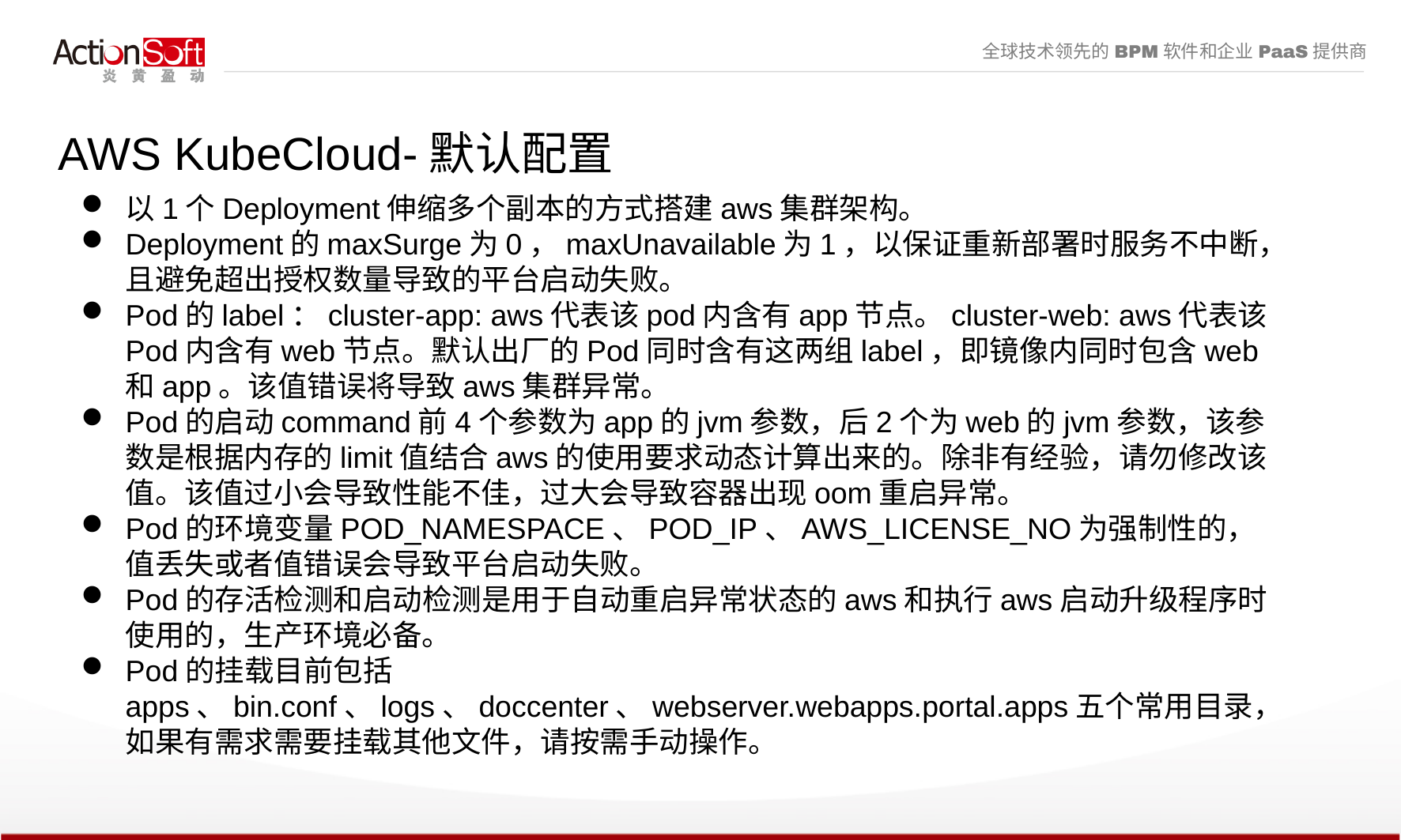

# AWS KubeCloud-默认配置
以1个Deployment伸缩多个副本的方式搭建aws集群架构。
Deployment的maxSurge为0，maxUnavailable为1，以保证重新部署时服务不中断，且避免超出授权数量导致的平台启动失败。
Pod的label：cluster-app: aws代表该pod内含有app节点。cluster-web: aws代表该Pod内含有web节点。默认出厂的Pod同时含有这两组label，即镜像内同时包含web和app。该值错误将导致aws集群异常。
Pod的启动command前4个参数为app的jvm参数，后2个为web的jvm参数，该参数是根据内存的limit值结合aws的使用要求动态计算出来的。除非有经验，请勿修改该值。该值过小会导致性能不佳，过大会导致容器出现oom重启异常。
Pod的环境变量POD_NAMESPACE、POD_IP、AWS_LICENSE_NO为强制性的，值丢失或者值错误会导致平台启动失败。
Pod的存活检测和启动检测是用于自动重启异常状态的aws和执行aws启动升级程序时使用的，生产环境必备。
Pod的挂载目前包括apps、bin.conf、logs、doccenter、webserver.webapps.portal.apps五个常用目录，如果有需求需要挂载其他文件，请按需手动操作。
36